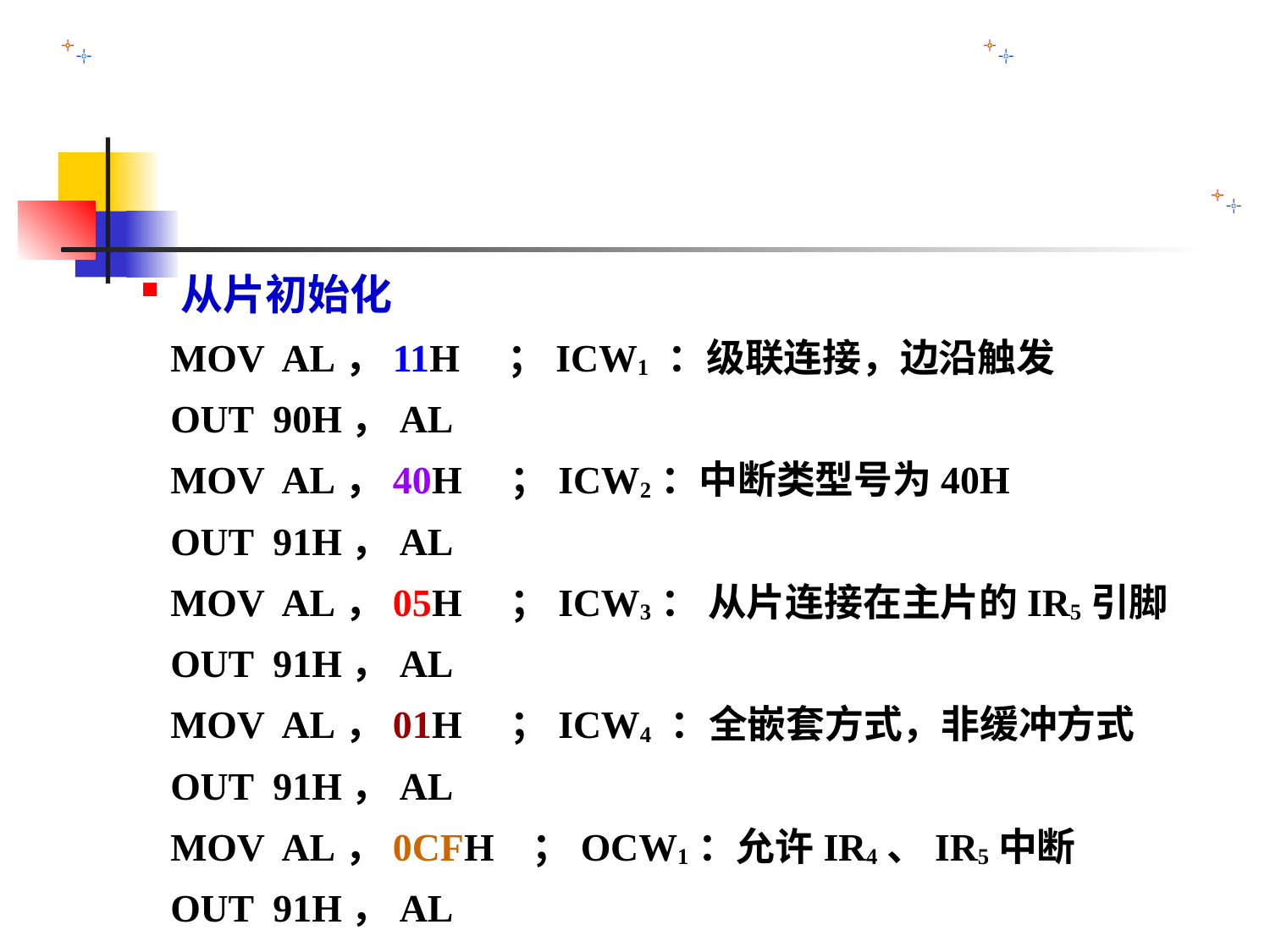

从片初始化
   MOV  AL，11H    ；ICW1 ：级联连接，边沿触发
   OUT  90H，AL
   MOV  AL，40H    ；ICW2：中断类型号为40H
   OUT  91H，AL
   MOV  AL，05H    ；ICW3： 从片连接在主片的IR5引脚
   OUT  91H，AL
   MOV  AL，01H    ；ICW4 ：全嵌套方式，非缓冲方式
   OUT  91H，AL
   MOV  AL，0CFH   ；OCW1：允许IR4、IR5中断
   OUT  91H，AL